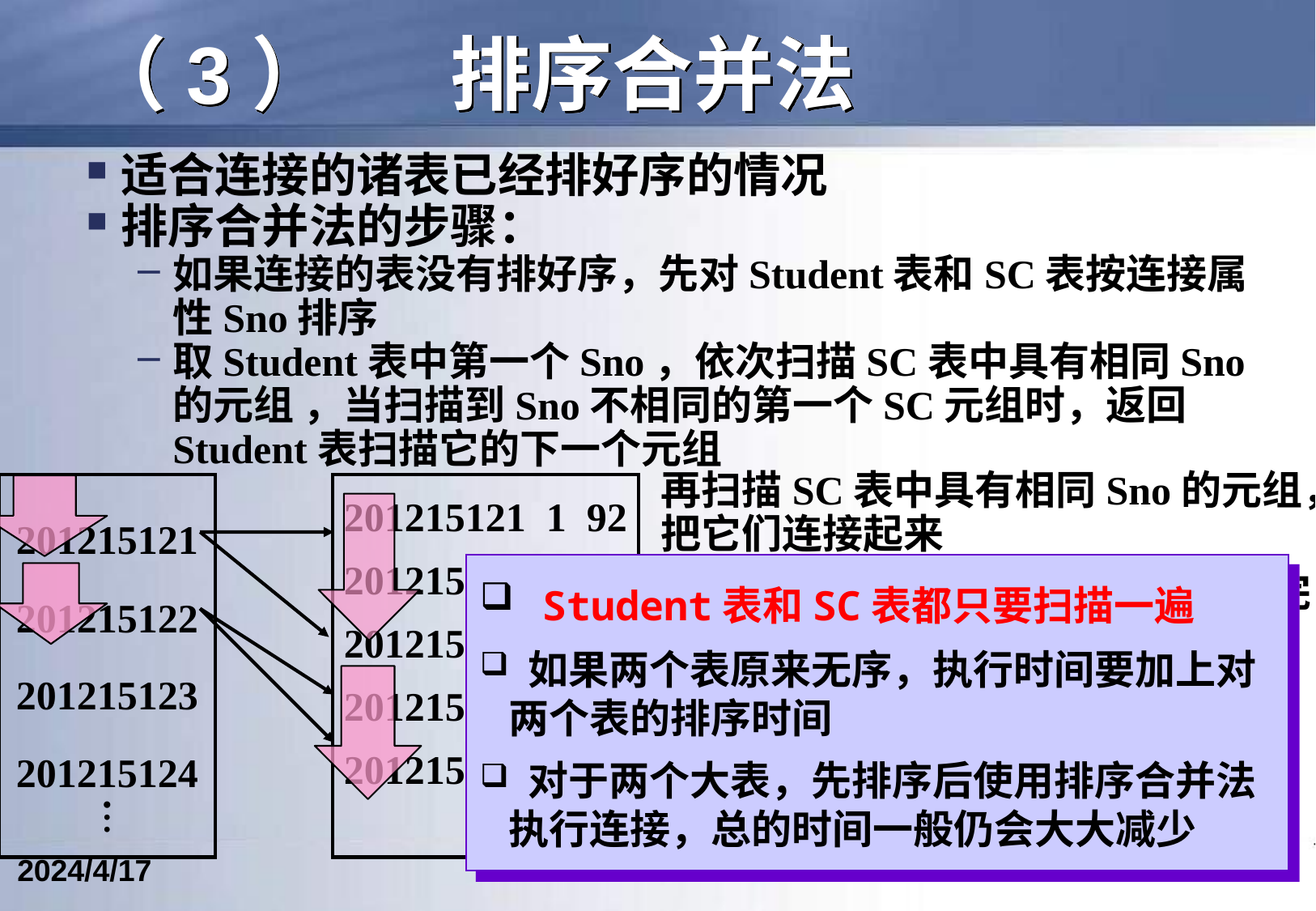

# （3）	排序合并法
适合连接的诸表已经排好序的情况
排序合并法的步骤：
如果连接的表没有排好序，先对Student表和SC表按连接属性Sno排序
取Student表中第一个Sno，依次扫描SC表中具有相同Sno的元组 ，当扫描到Sno不相同的第一个SC元组时，返回Student表扫描它的下一个元组
再扫描SC表中具有相同Sno的元组，把它们连接起来
重复上述步骤直到Student 表扫描完
201215121
201215122
201215123
201215124
.
.
.

201215121  1  92
201215121  2  85
201215121  3  88
201215122  2  90
201215122  3  80

 Student表和SC表都只要扫描一遍
 如果两个表原来无序，执行时间要加上对两个表的排序时间
 对于两个大表，先排序后使用排序合并法执行连接，总的时间一般仍会大大减少

22
2024/4/17